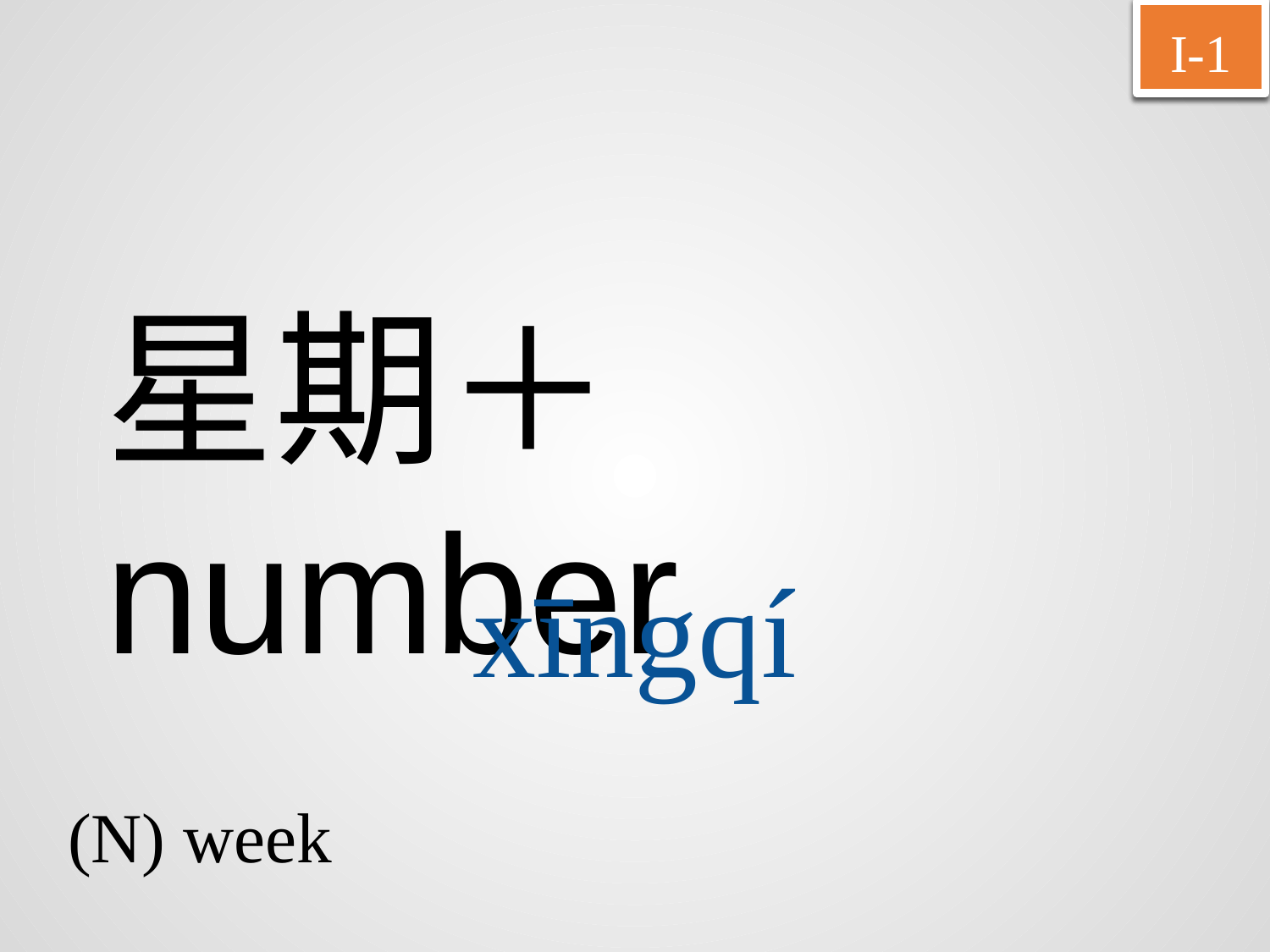

I-1
# 星期＋ number
xīngqí
(N) week